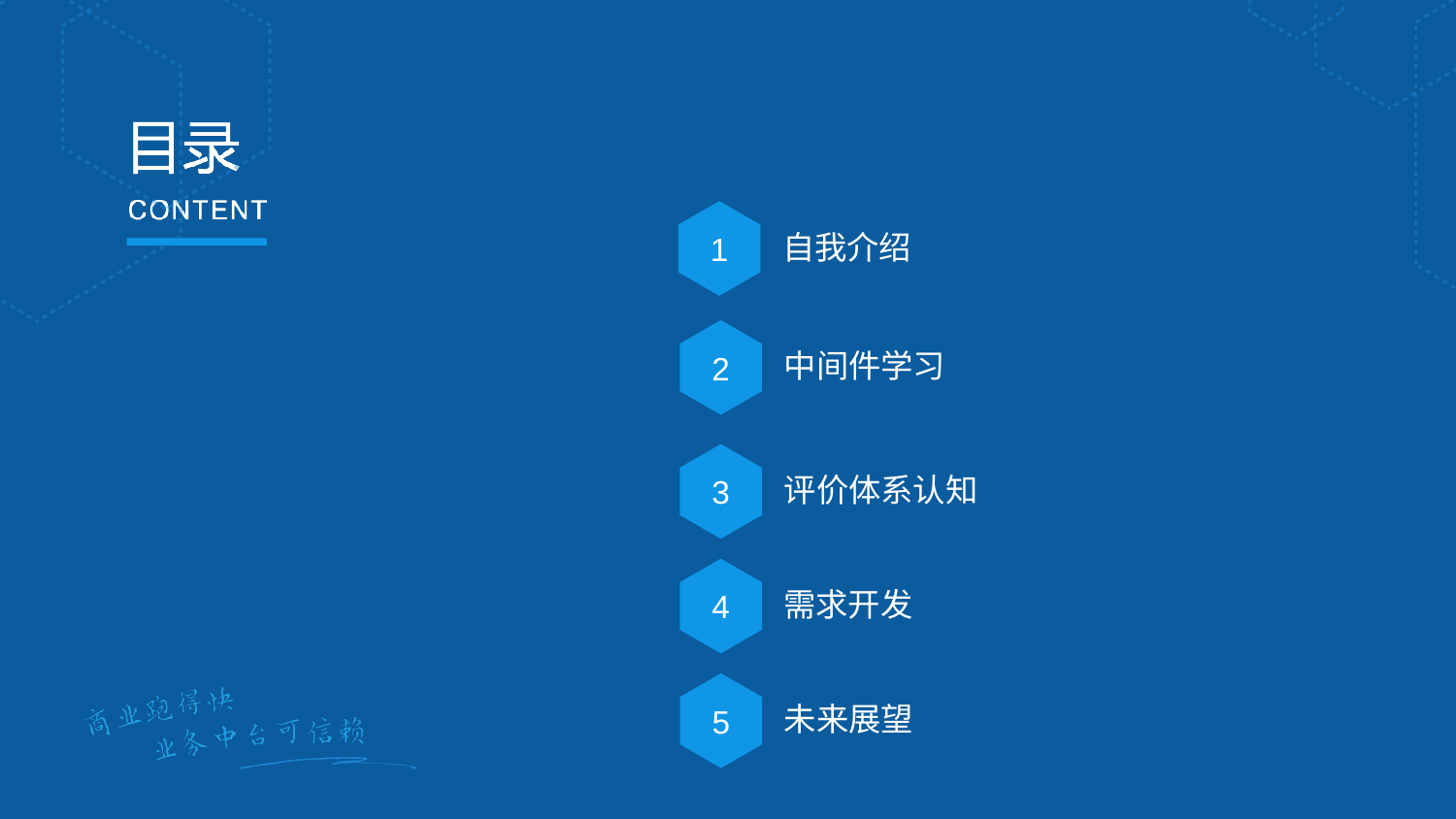

1
自我介绍
2
中间件学习
3
评价体系认知
4
需求开发
5
未来展望